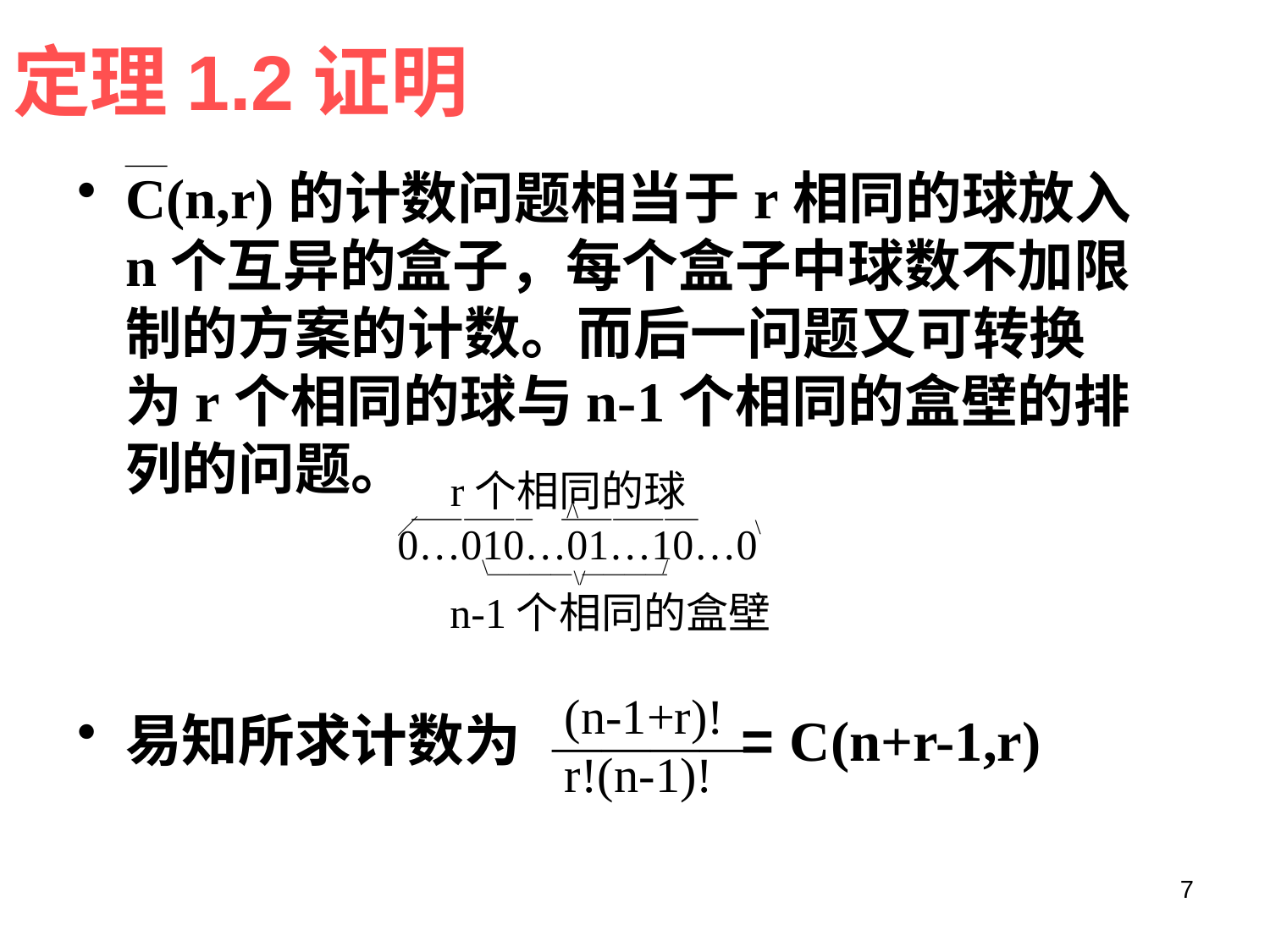

# 定理1.2证明
C(n,r)的计数问题相当于r相同的球放入n个互异的盒子，每个盒子中球数不加限制的方案的计数。而后一问题又可转换为r个相同的球与n-1个相同的盒壁的排列的问题。

易知所求计数为                = C(n+r-1,r)

     r个相同的球
                                /\
   ———————　————————
／　　　　　　　　　　　　　 　　  \
0…010…01…10…0
        \                                 /
                 ————  ————
          　　　　　   \/
　n-1个相同的盒壁
 (n-1+r)!
————
 r!(n-1)!
7